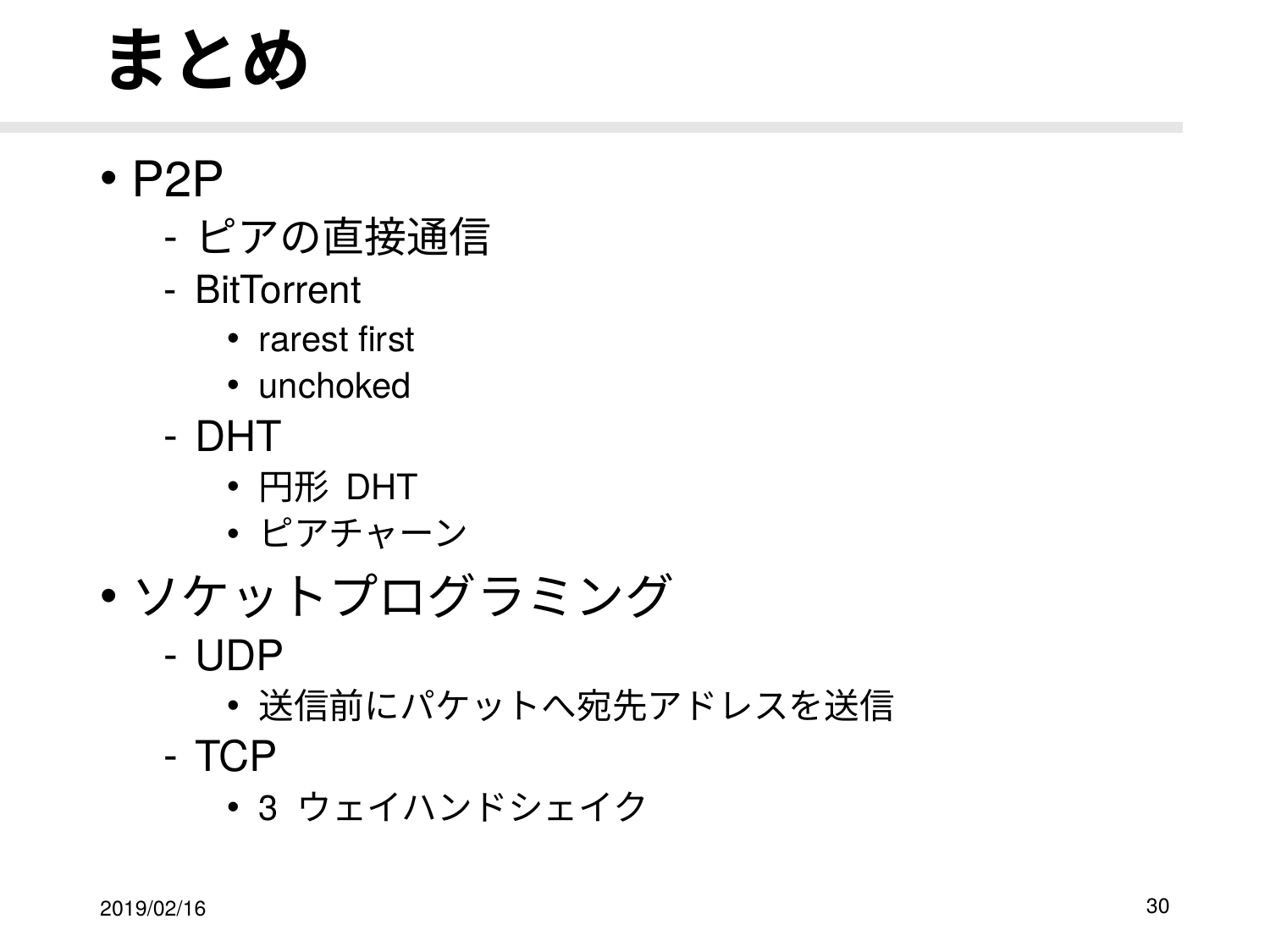

# まとめ
P2P
ピアの直接通信
BitTorrent
rarest first
unchoked
DHT
円形 DHT
ピアチャーン
ソケットプログラミング
UDP
送信前にパケットへ宛先アドレスを送信
TCP
3 ウェイハンドシェイク

2019/02/16
30